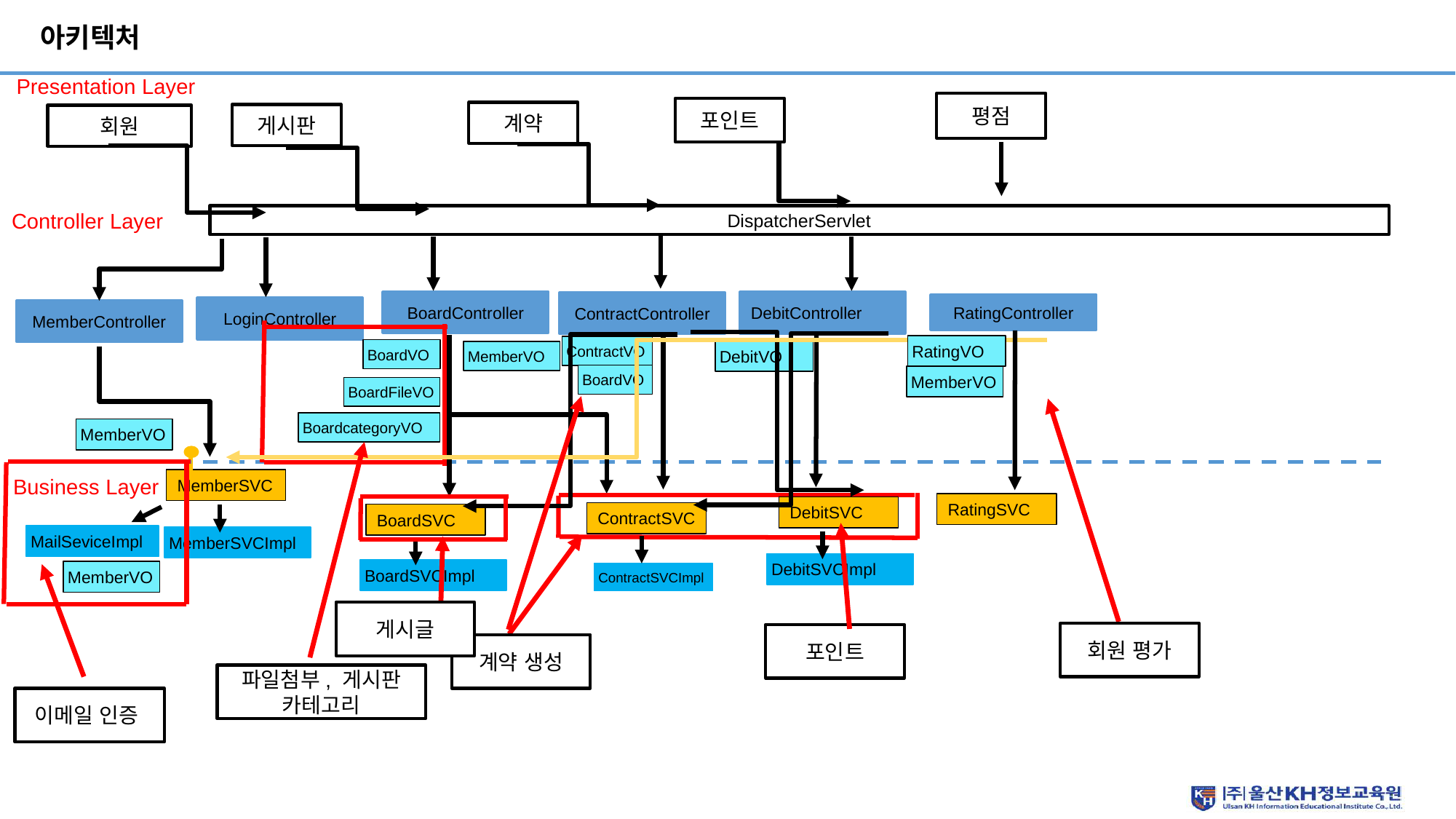

# 아키텍처

Presentation Layer
평점
포인트
계약
게시판
회원
Controller Layer
DispatcherServlet
BoardController
DebitController
ContractController
RatingController
LoginController
MemberController
RatingVO
ContractVO
BoardVO
DebitVO
MemberVO
BoardVO
MemberVO
BoardFileVO
BoardcategoryVO
MemberVO

Business Layer
MemberSVC
RatingSVC
DebitSVC
ContractSVC
BoardSVC
MailSeviceImpl
MemberSVCImpl
DebitSVCImpl
BoardSVCImpl
MemberVO
ContractSVCImpl
게시글
회원 평가
포인트
계약 생성
파일첨부, 게시판 카테고리
이메일 인증